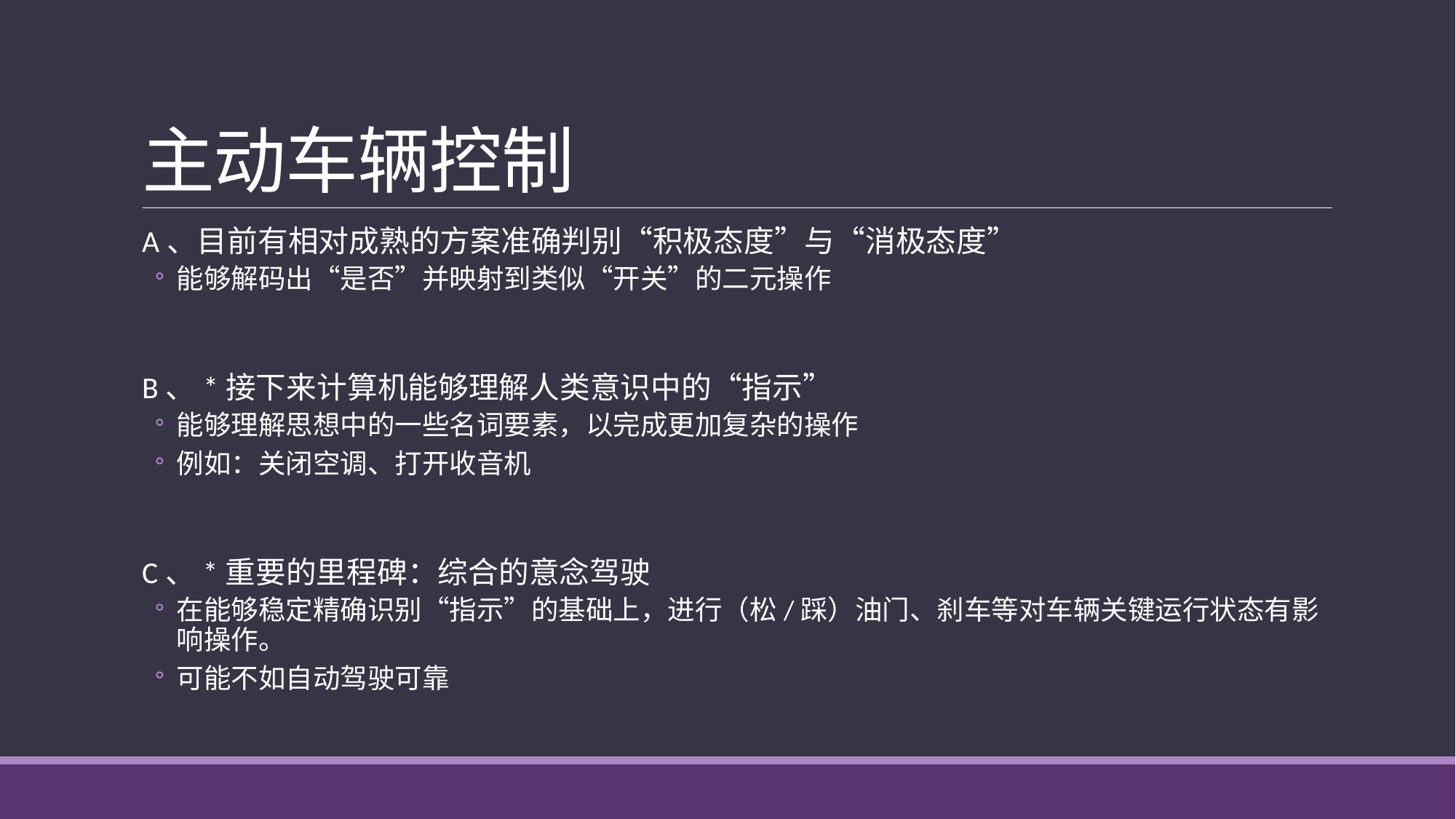

# 主动车辆控制
A、目前有相对成熟的方案准确判别“积极态度”与“消极态度”
能够解码出“是否”并映射到类似“开关”的二元操作

B、*接下来计算机能够理解人类意识中的“指示”
能够理解思想中的一些名词要素，以完成更加复杂的操作
例如：关闭空调、打开收音机

C、*重要的里程碑：综合的意念驾驶
在能够稳定精确识别“指示”的基础上，进行（松/踩）油门、刹车等对车辆关键运行状态有影响操作。
可能不如自动驾驶可靠